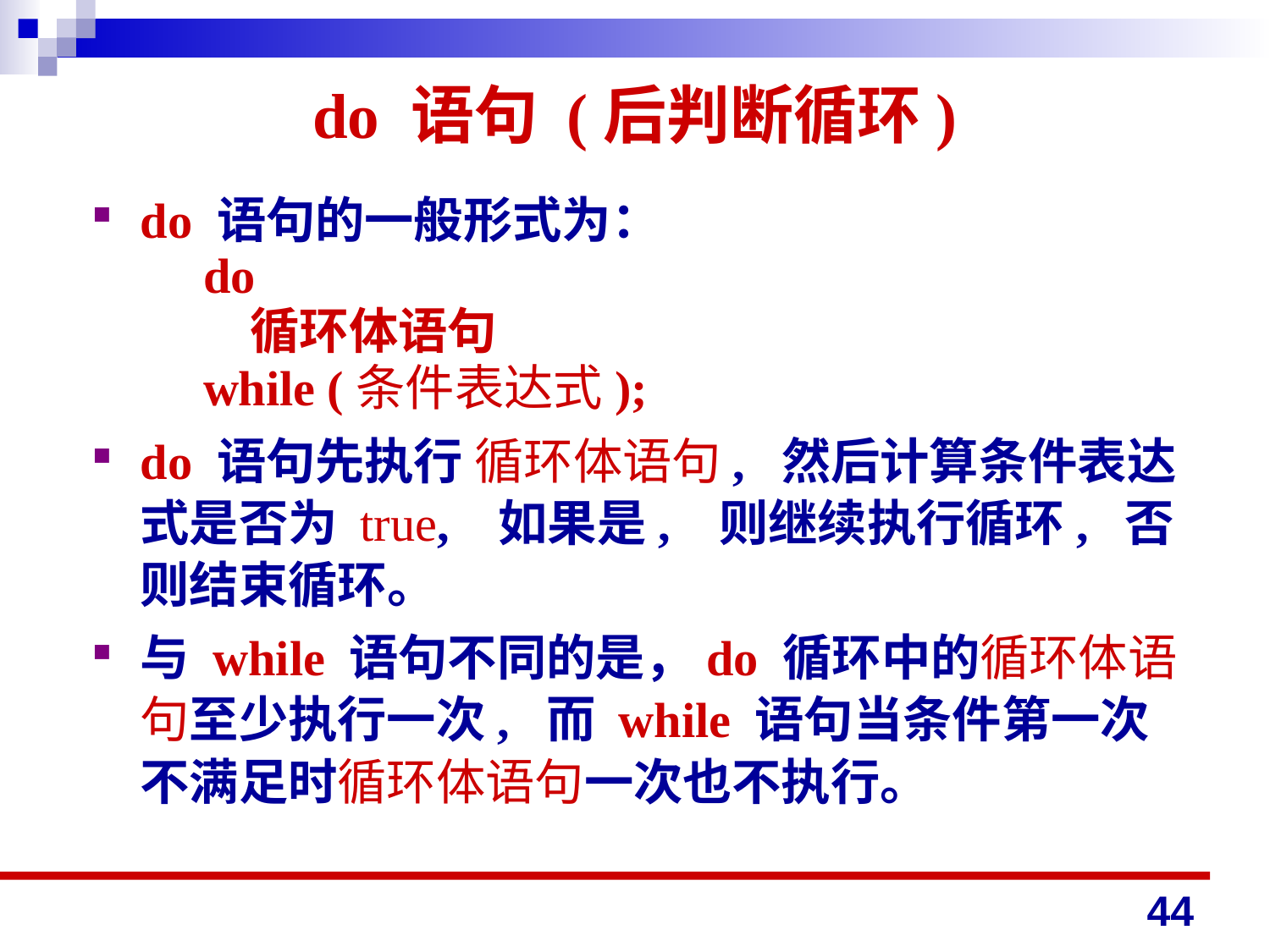

# do 语句 (后判断循环)
do 语句的一般形式为：
         do
             循环体语句
         while (条件表达式);
do 语句先执行 循环体语句,  然后计算条件表达式是否为 true,   如果是,   则继续执行循环,  否则结束循环。
与 while 语句不同的是，do 循环中的循环体语句至少执行一次,  而 while 语句当条件第一次不满足时循环体语句一次也不执行。
44